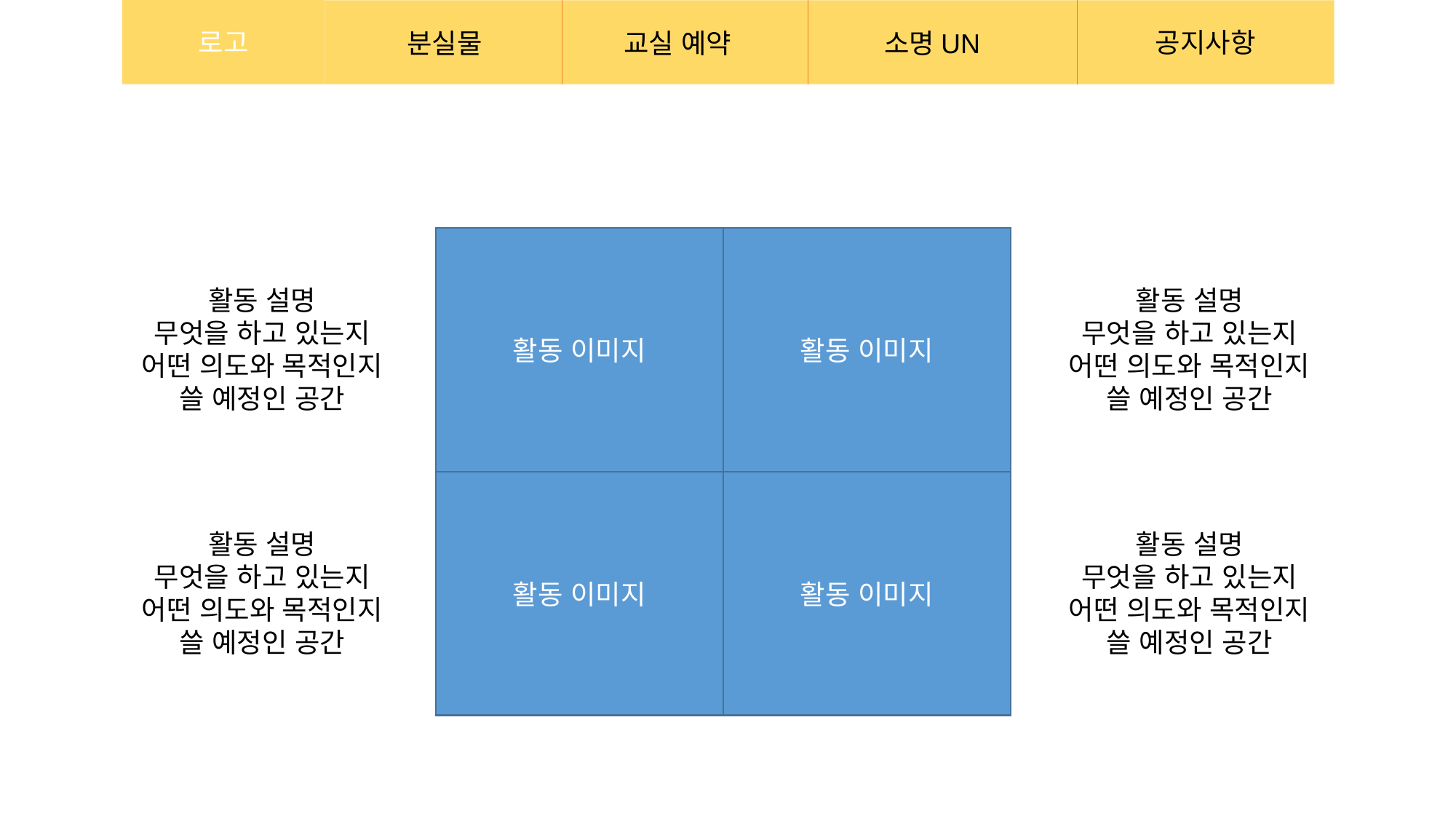

활동 이미지
활동 이미지
활동 이미지
활동 이미지
활동 설명
무엇을 하고 있는지
어떤 의도와 목적인지
쓸 예정인 공간
활동 설명
무엇을 하고 있는지
어떤 의도와 목적인지
쓸 예정인 공간
활동 설명
무엇을 하고 있는지
어떤 의도와 목적인지
쓸 예정인 공간
활동 설명
무엇을 하고 있는지
어떤 의도와 목적인지
쓸 예정인 공간